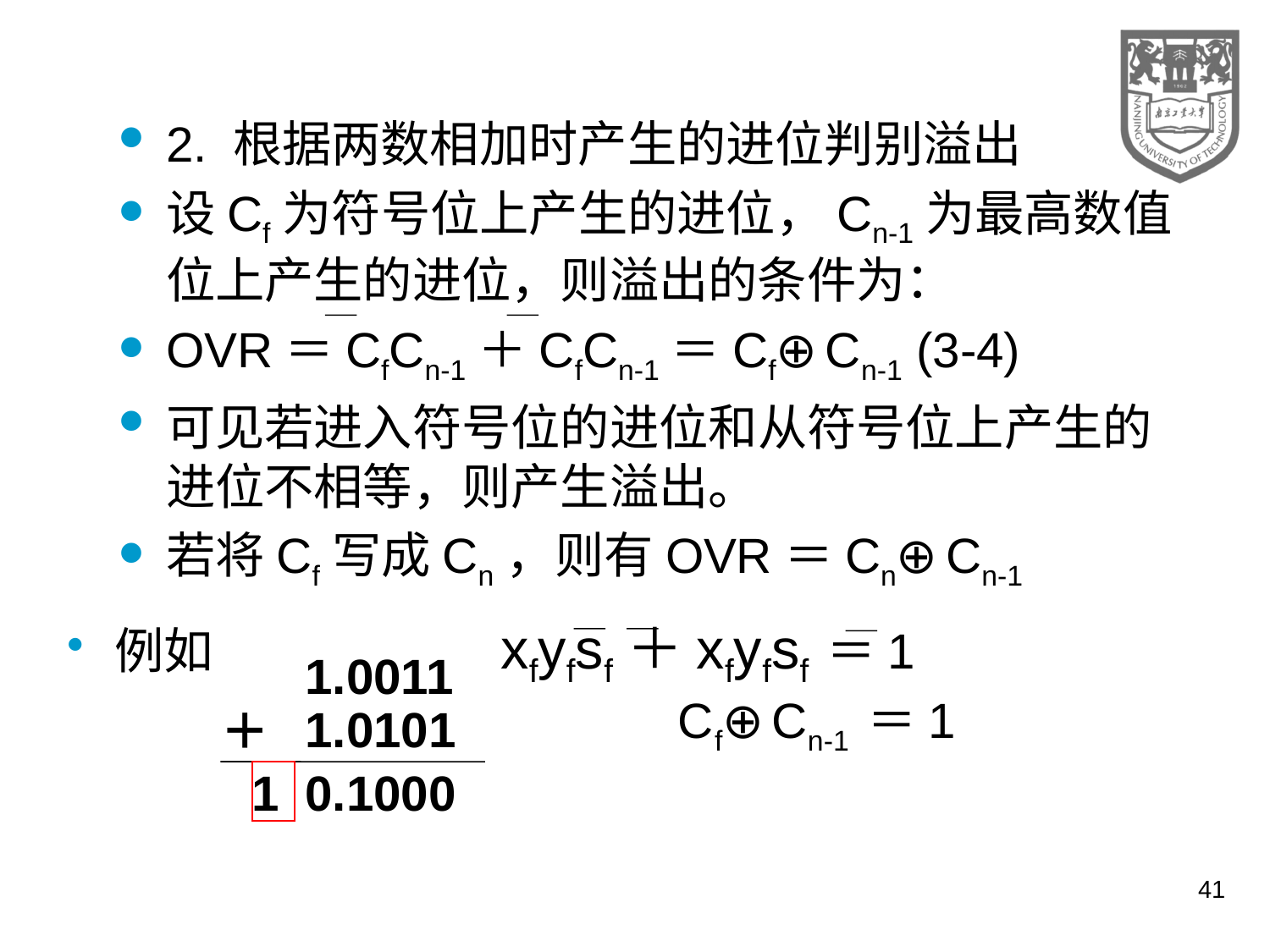

2. 根据两数相加时产生的进位判别溢出
设Cf为符号位上产生的进位，Cn-1为最高数值位上产生的进位，则溢出的条件为：
OVR＝CfCn-1＋CfCn-1＝Cf⊕Cn-1 (3-4)
可见若进入符号位的进位和从符号位上产生的进位不相等，则产生溢出。
若将Cf写成Cn，则有OVR＝Cn⊕Cn-1

例如                         xfyfsf＋xfyfsf ＝1
                                         Cf⊕Cn-1 ＝1

1.0011
1.0101
＋

1
0.1000
41